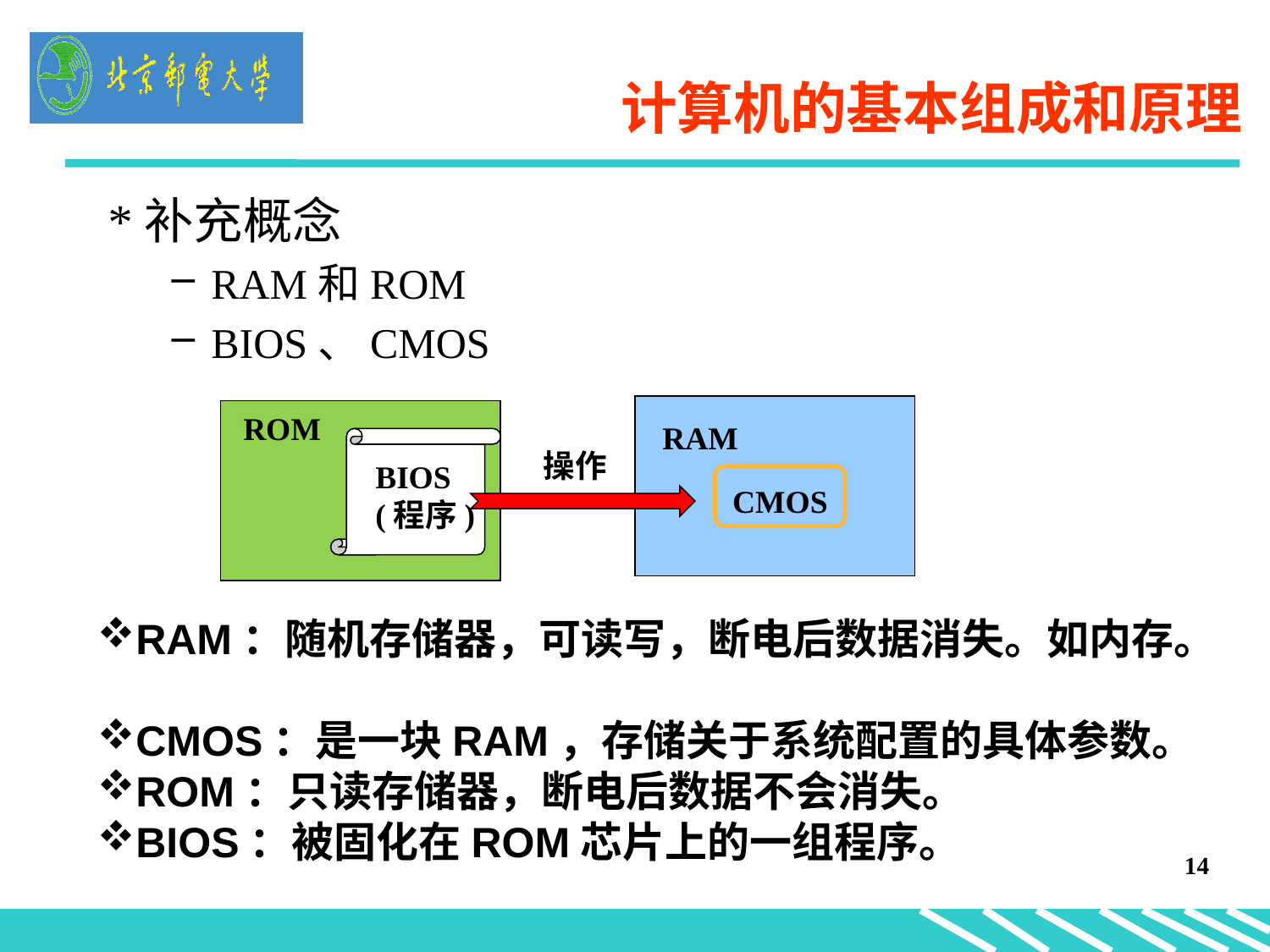

计算机的基本组成和原理
*补充概念
RAM和ROM
BIOS、CMOS

ROM
RAM

操作
BIOS
(程序)

CMOS

RAM：随机存储器，可读写，断电后数据消失。如内存。
CMOS：是一块RAM，存储关于系统配置的具体参数。
ROM：只读存储器，断电后数据不会消失。
BIOS：被固化在ROM芯片上的一组程序。
14